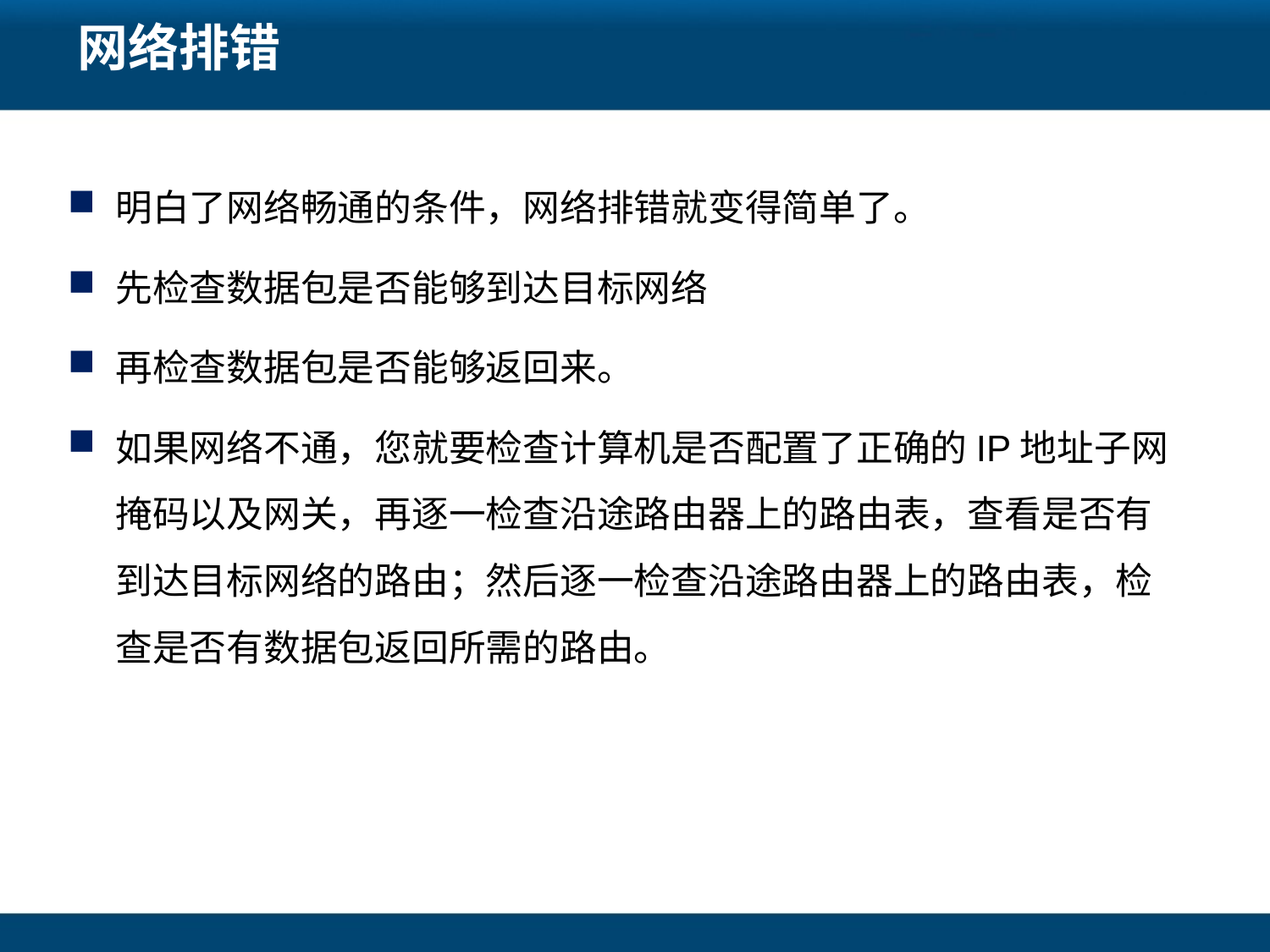

# 网络排错
明白了网络畅通的条件，网络排错就变得简单了。
先检查数据包是否能够到达目标网络
再检查数据包是否能够返回来。
如果网络不通，您就要检查计算机是否配置了正确的IP地址子网掩码以及网关，再逐一检查沿途路由器上的路由表，查看是否有到达目标网络的路由；然后逐一检查沿途路由器上的路由表，检查是否有数据包返回所需的路由。